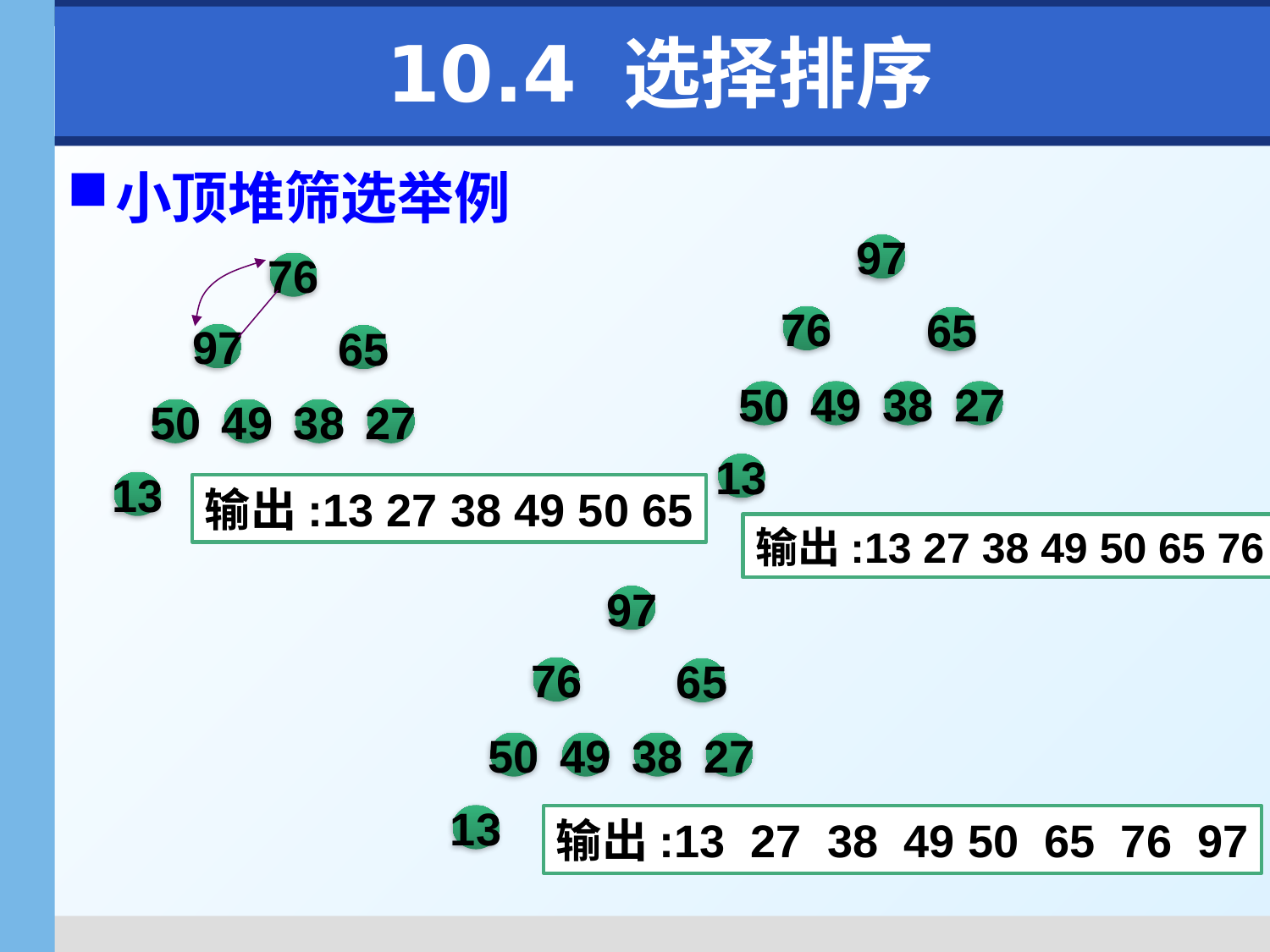

# 10.4 选择排序
小顶堆筛选举例

97
76
65
50
49
38
27
13
输出:13 27 38 49 50 65 76
76

97
65
50
49
38
27
13
输出:13 27 38 49 50 65

97
76
65
50
49
38
27
13
输出:13  27  38  49 50  65  76  97